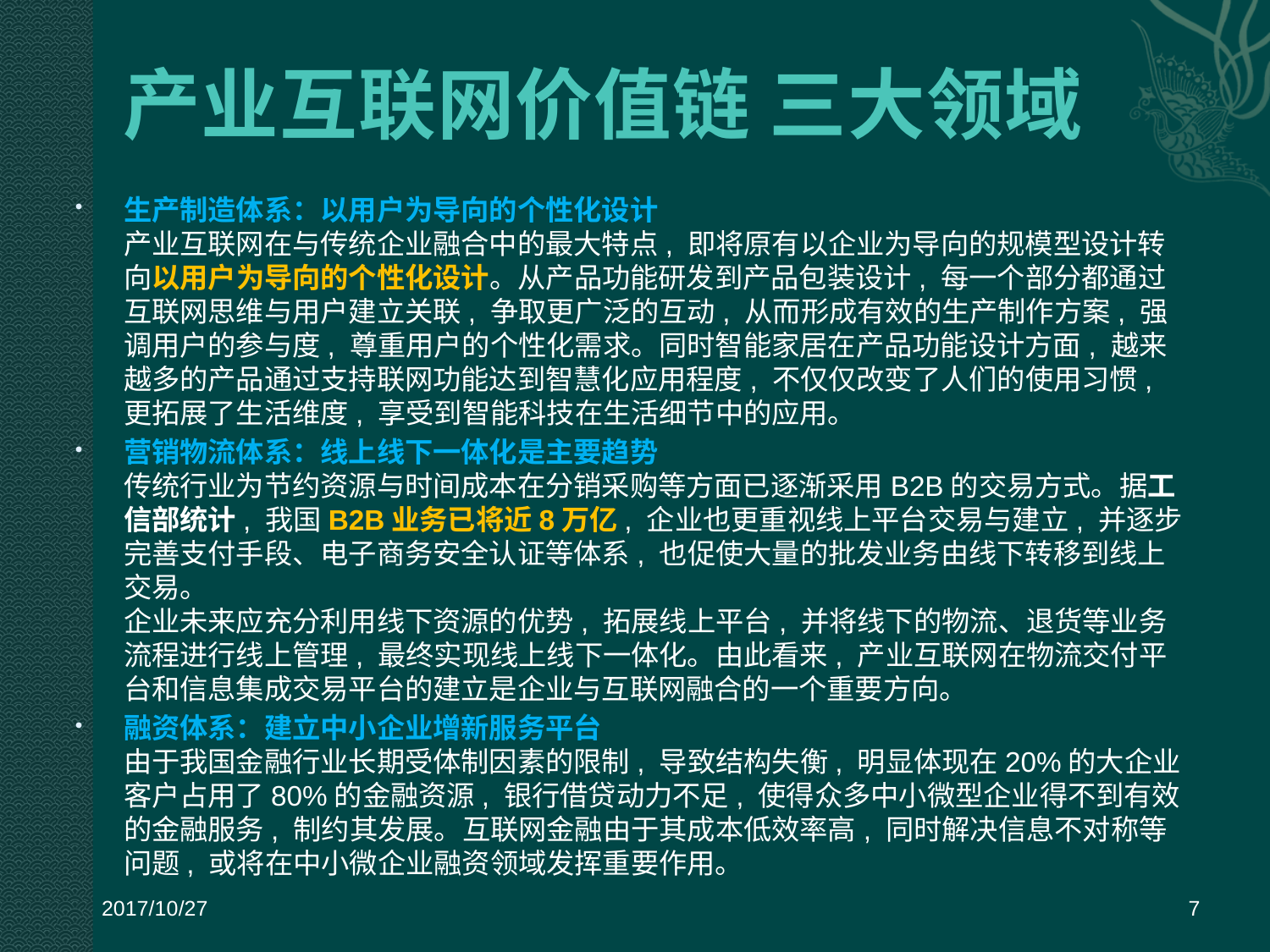

# 产业互联网价值链 三大领域
生产制造体系：以用户为导向的个性化设计
产业互联网在与传统企业融合中的最大特点, 即将原有以企业为导向的规模型设计转向以用户为导向的个性化设计。从产品功能研发到产品包装设计, 每一个部分都通过互联网思维与用户建立关联, 争取更广泛的互动, 从而形成有效的生产制作方案, 强调用户的参与度, 尊重用户的个性化需求。同时智能家居在产品功能设计方面, 越来越多的产品通过支持联网功能达到智慧化应用程度, 不仅仅改变了人们的使用习惯, 更拓展了生活维度, 享受到智能科技在生活细节中的应用。
营销物流体系：线上线下一体化是主要趋势
传统行业为节约资源与时间成本在分销采购等方面已逐渐采用B2B的交易方式。据工信部统计, 我国B2B业务已将近8万亿, 企业也更重视线上平台交易与建立, 并逐步完善支付手段、电子商务安全认证等体系, 也促使大量的批发业务由线下转移到线上交易。
企业未来应充分利用线下资源的优势, 拓展线上平台, 并将线下的物流、退货等业务流程进行线上管理, 最终实现线上线下一体化。由此看来, 产业互联网在物流交付平台和信息集成交易平台的建立是企业与互联网融合的一个重要方向。
融资体系：建立中小企业增新服务平台
由于我国金融行业长期受体制因素的限制, 导致结构失衡, 明显体现在20%的大企业客户占用了80%的金融资源, 银行借贷动力不足, 使得众多中小微型企业得不到有效的金融服务, 制约其发展。互联网金融由于其成本低效率高, 同时解决信息不对称等问题, 或将在中小微企业融资领域发挥重要作用。
2017/10/27
7